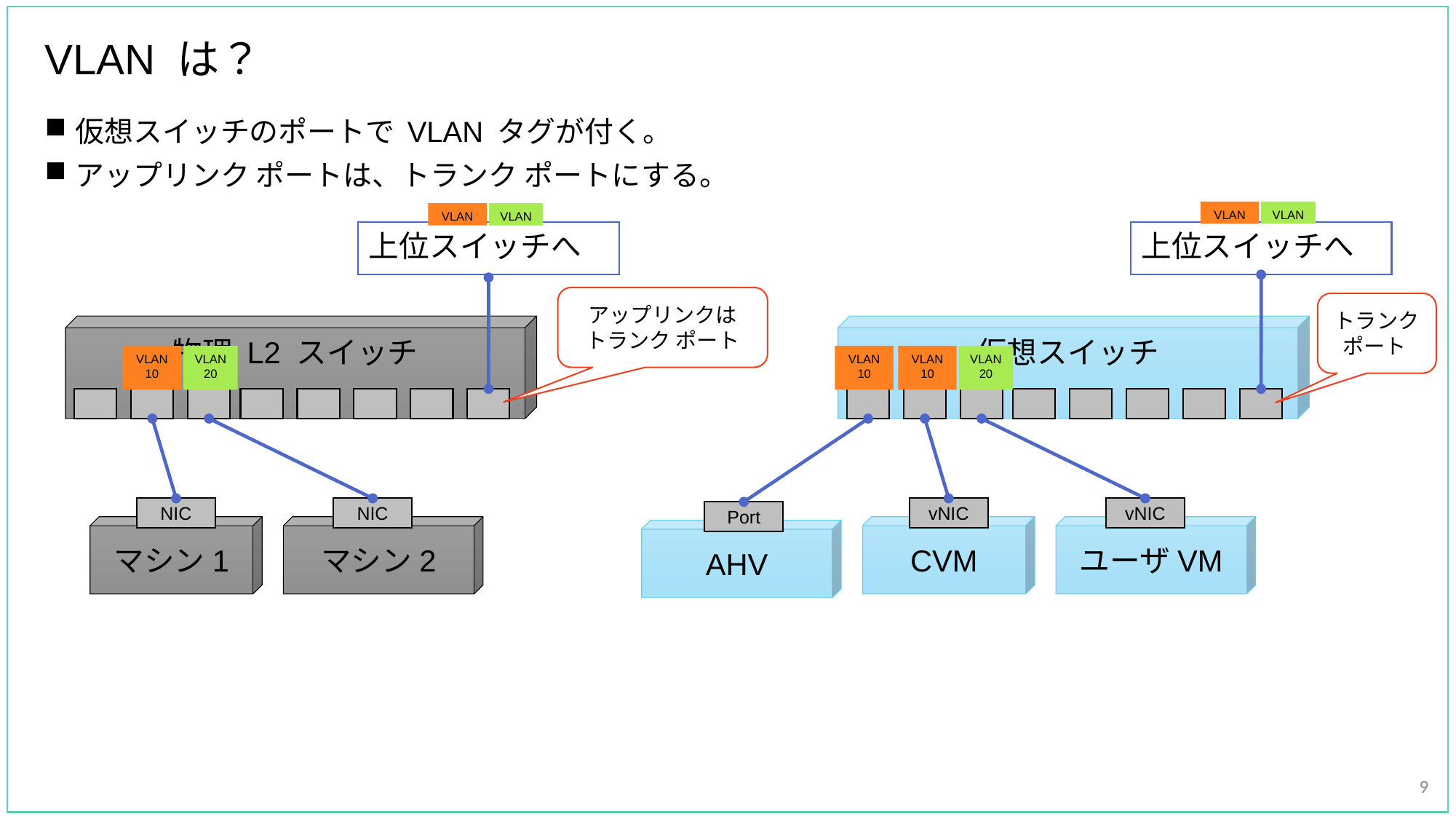

# VLAN は？
仮想スイッチのポートで VLAN タグが付く。
アップリンク ポートは、トランク ポートにする。
VLAN
VLAN
VLAN
VLAN
上位スイッチへ
上位スイッチへ
アップリンクは
トランク ポート
トランク
ポート
物理 L2 スイッチ
仮想スイッチ
VLAN
10
VLAN
20
VLAN
10
VLAN
10
VLAN
20

NIC
NIC
vNIC
vNIC
Port
マシン1
マシン2
CVM
ユーザVM
AHV
9